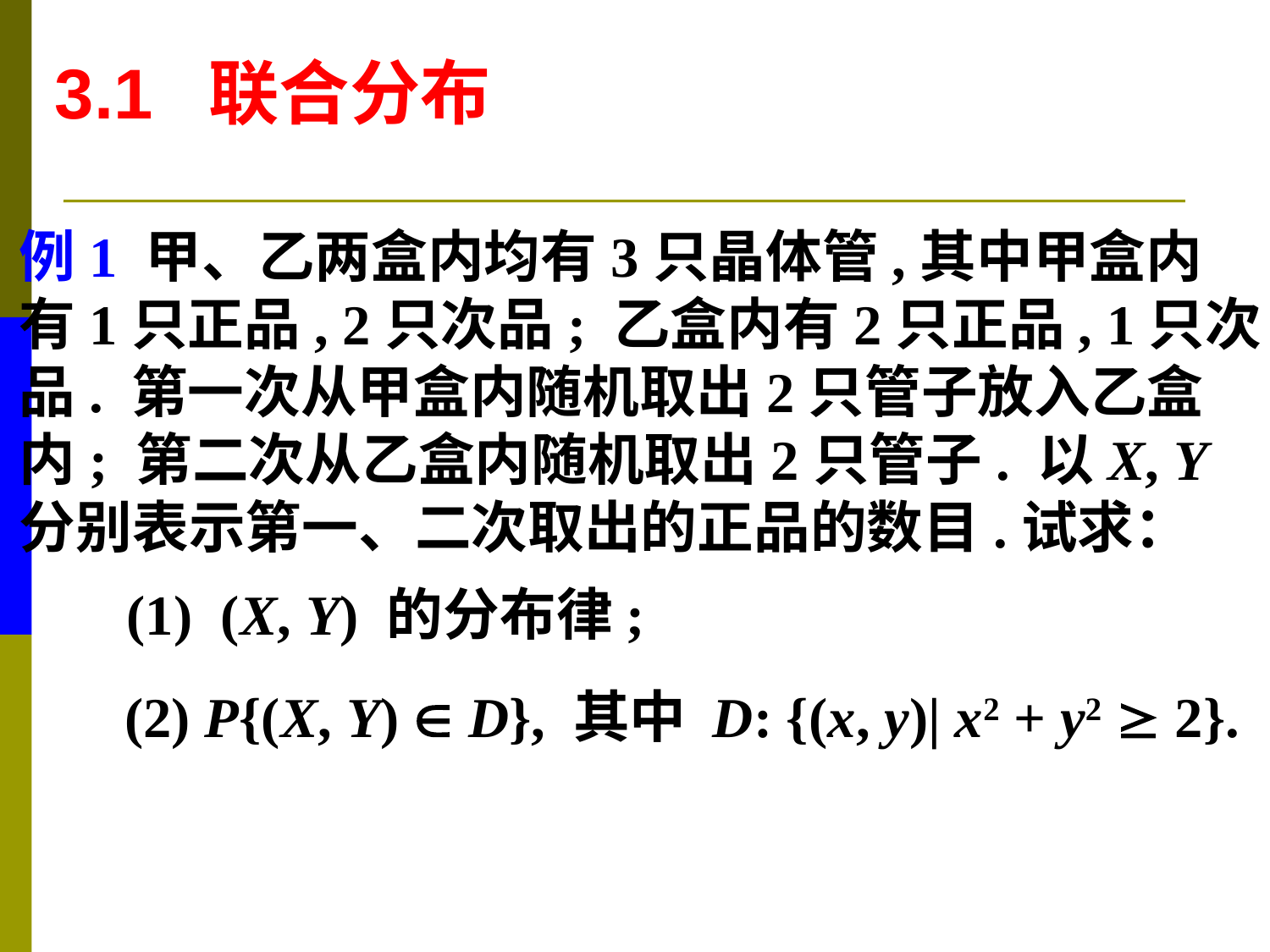

3.1  联合分布
例1 甲、乙两盒内均有3只晶体管,其中甲盒内
有1只正品, 2只次品; 乙盒内有2只正品, 1只次
品. 第一次从甲盒内随机取出2只管子放入乙盒
内; 第二次从乙盒内随机取出2只管子. 以X, Y
分别表示第一、二次取出的正品的数目.试求：
(1)  (X, Y) 的分布律;
(2) P{(X, Y) ∈ D}, 其中 D: {(x, y)| x2 + y2 ≥ 2}.